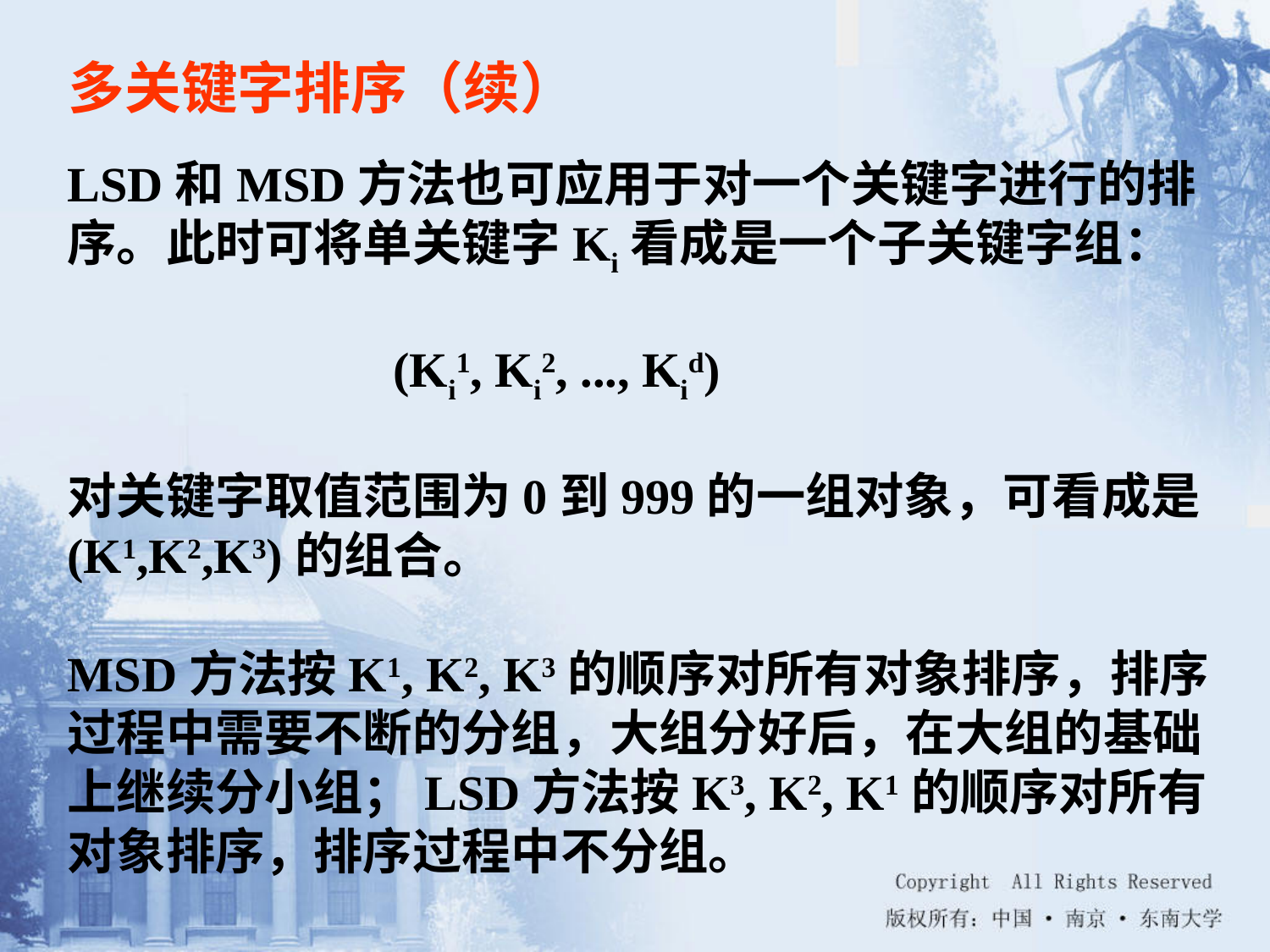

多关键字排序（续）
LSD和MSD方法也可应用于对一个关键字进行的排序。此时可将单关键字Ki看成是一个子关键字组：

           (Ki1, Ki2, ..., Kid)

对关键字取值范围为0到999的一组对象，可看成是(K1,K2,K3)的组合。

MSD方法按K1, K2, K3的顺序对所有对象排序，排序过程中需要不断的分组，大组分好后，在大组的基础上继续分小组；LSD方法按K3, K2, K1的顺序对所有对象排序，排序过程中不分组。